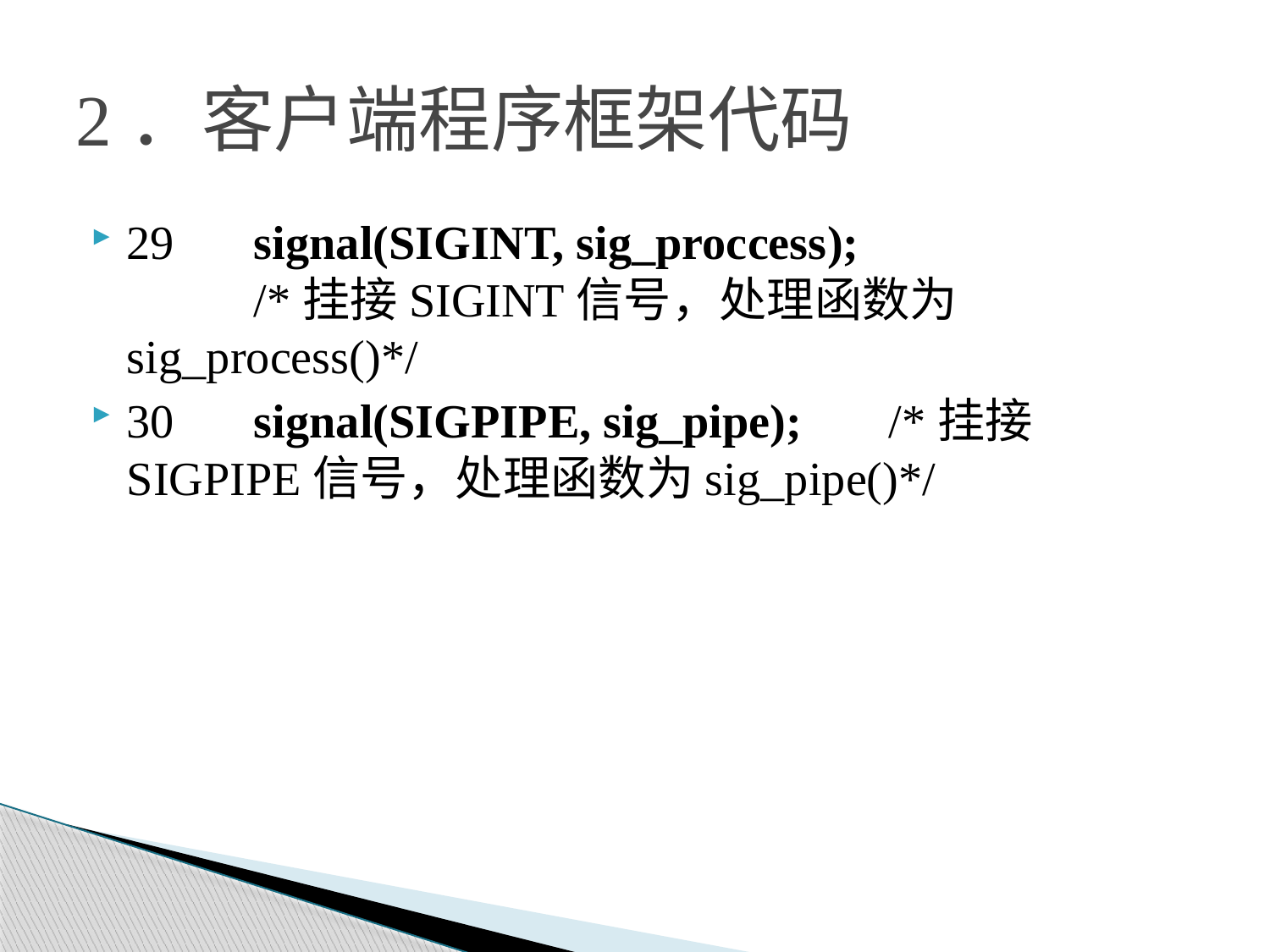

# 2．客户端程序框架代码
29	signal(SIGINT, sig_proccess);				/*挂接SIGINT信号，处理函数为sig_process()*/
30	signal(SIGPIPE, sig_pipe);	/*挂接SIGPIPE信号，处理函数为sig_pipe()*/